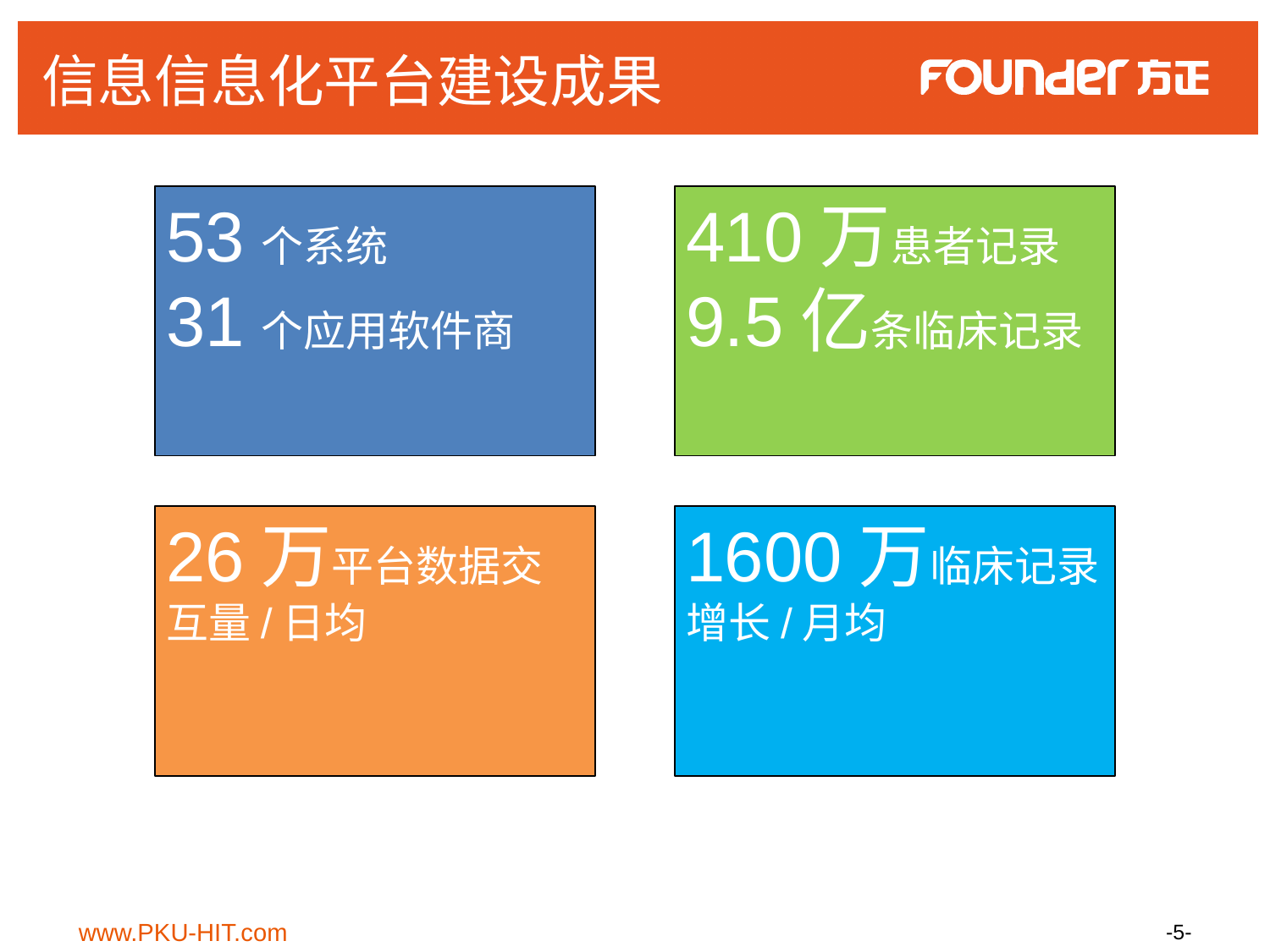

信息信息化平台建设成果
53个系统
31个应用软件商
410万患者记录
9.5亿条临床记录

26万平台数据交互量/日均
1600万临床记录增长/月均